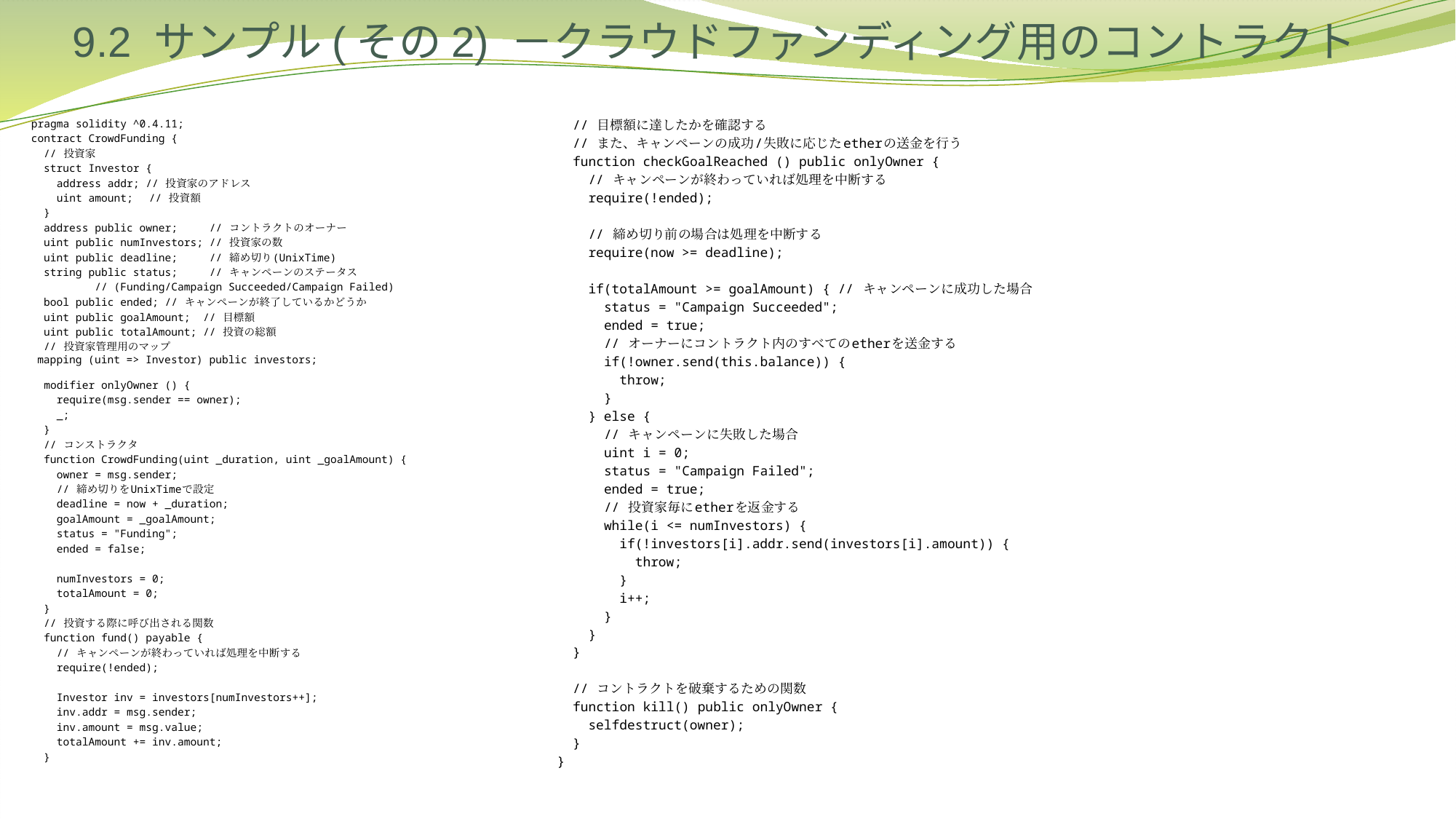

# 9.2 サンプル(その2) －クラウドファンディング用のコントラクト

pragma solidity ^0.4.11;
contract CrowdFunding {
  // 投資家
  struct Investor {
    address addr; // 投資家のアドレス
    uint amount;	// 投資額
  }
  address public owner;     // コントラクトのオーナー
  uint public numInvestors; // 投資家の数
  uint public deadline;     // 締め切り(UnixTime)
  string public status;     // キャンペーンのステータス
          // (Funding/Campaign Succeeded/Campaign Failed)
  bool public ended; // キャンペーンが終了しているかどうか
  uint public goalAmount;  // 目標額
  uint public totalAmount; // 投資の総額
  // 投資家管理用のマップ
  mapping (uint => Investor) public investors;
  modifier onlyOwner () {
    require(msg.sender == owner);
    _;
  }
  // コンストラクタ
  function CrowdFunding(uint _duration, uint _goalAmount) {
    owner = msg.sender;
    // 締め切りをUnixTimeで設定
    deadline = now + _duration;
    goalAmount = _goalAmount;
    status = "Funding";
    ended = false;

    numInvestors = 0;
    totalAmount = 0;
  }
  // 投資する際に呼び出される関数
  function fund() payable {
    // キャンペーンが終わっていれば処理を中断する
    require(!ended);

    Investor inv = investors[numInvestors++];
    inv.addr = msg.sender;
    inv.amount = msg.value;
    totalAmount += inv.amount;
  }
  // 目標額に達したかを確認する
  // また、キャンペーンの成功/失敗に応じたetherの送金を行う
  function checkGoalReached () public onlyOwner {
    // キャンペーンが終わっていれば処理を中断する
    require(!ended);

    // 締め切り前の場合は処理を中断する
    require(now >= deadline);

    if(totalAmount >= goalAmount) { // キャンペーンに成功した場合
      status = "Campaign Succeeded";
      ended = true;
      // オーナーにコントラクト内のすべてのetherを送金する
      if(!owner.send(this.balance)) {
        throw;
      }
    } else {
      // キャンペーンに失敗した場合
      uint i = 0;
      status = "Campaign Failed";
      ended = true;
      // 投資家毎にetherを返金する
      while(i <= numInvestors) {
        if(!investors[i].addr.send(investors[i].amount)) {
          throw;
        }
        i++;
      }
    }
  }

  // コントラクトを破棄するための関数
  function kill() public onlyOwner {
    selfdestruct(owner);
  }
}